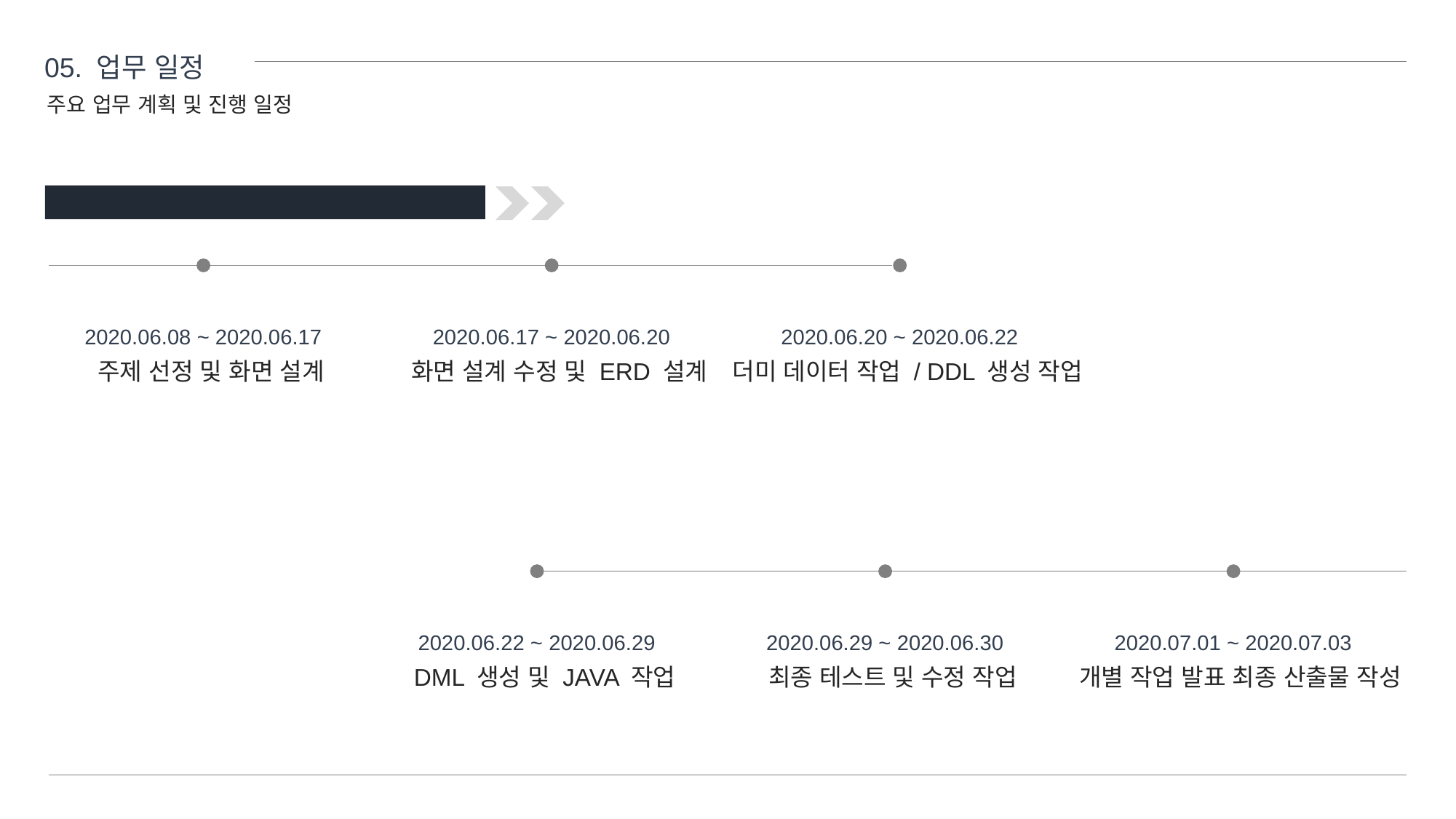

05. 업무 일정
주요 업무 계획 및 진행 일정
개발 기간 : 2020.06.18 ~ 2020.07.03 (15일)

2020.06.08 ~ 2020.06.17
2020.06.17 ~ 2020.06.20
2020.06.20 ~ 2020.06.22
주제 선정 및 화면 설계
화면 설계 수정 및 ERD 설계
더미 데이터 작업 / DDL 생성 작업

2020.06.22 ~ 2020.06.29
2020.06.29 ~ 2020.06.30
2020.07.01 ~ 2020.07.03
DML 생성 및 JAVA 작업
최종 테스트 및 수정 작업
개별 작업 발표 최종 산출물 작성